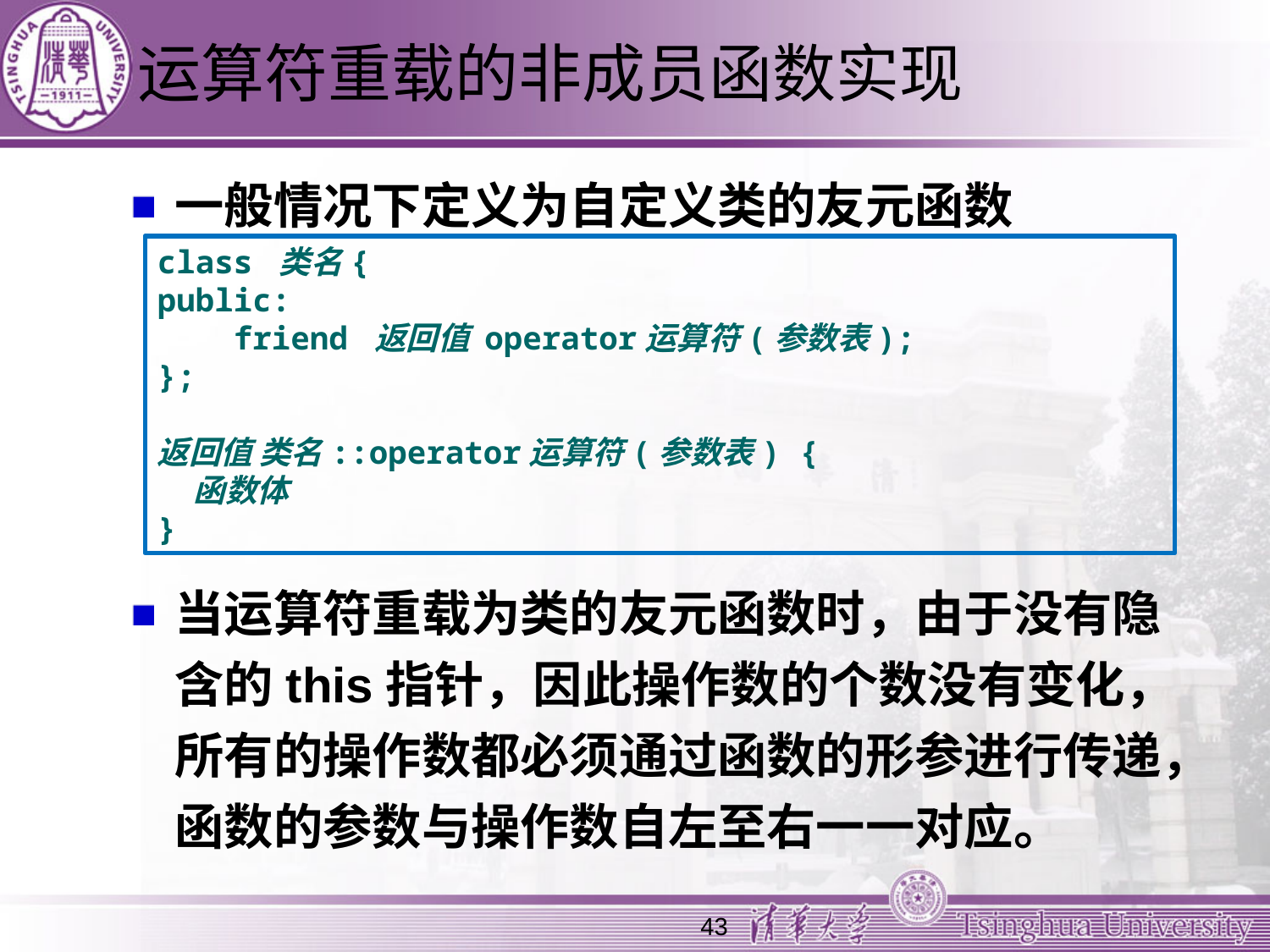

# 运算符重载的非成员函数实现
一般情况下定义为自定义类的友元函数

当运算符重载为类的友元函数时，由于没有隐含的this指针，因此操作数的个数没有变化，所有的操作数都必须通过函数的形参进行传递，函数的参数与操作数自左至右一一对应。
class 类名{
public:
    friend 返回值 operator运算符(参数表);
};

返回值 类名::operator运算符(参数表) {
    函数体
}
43